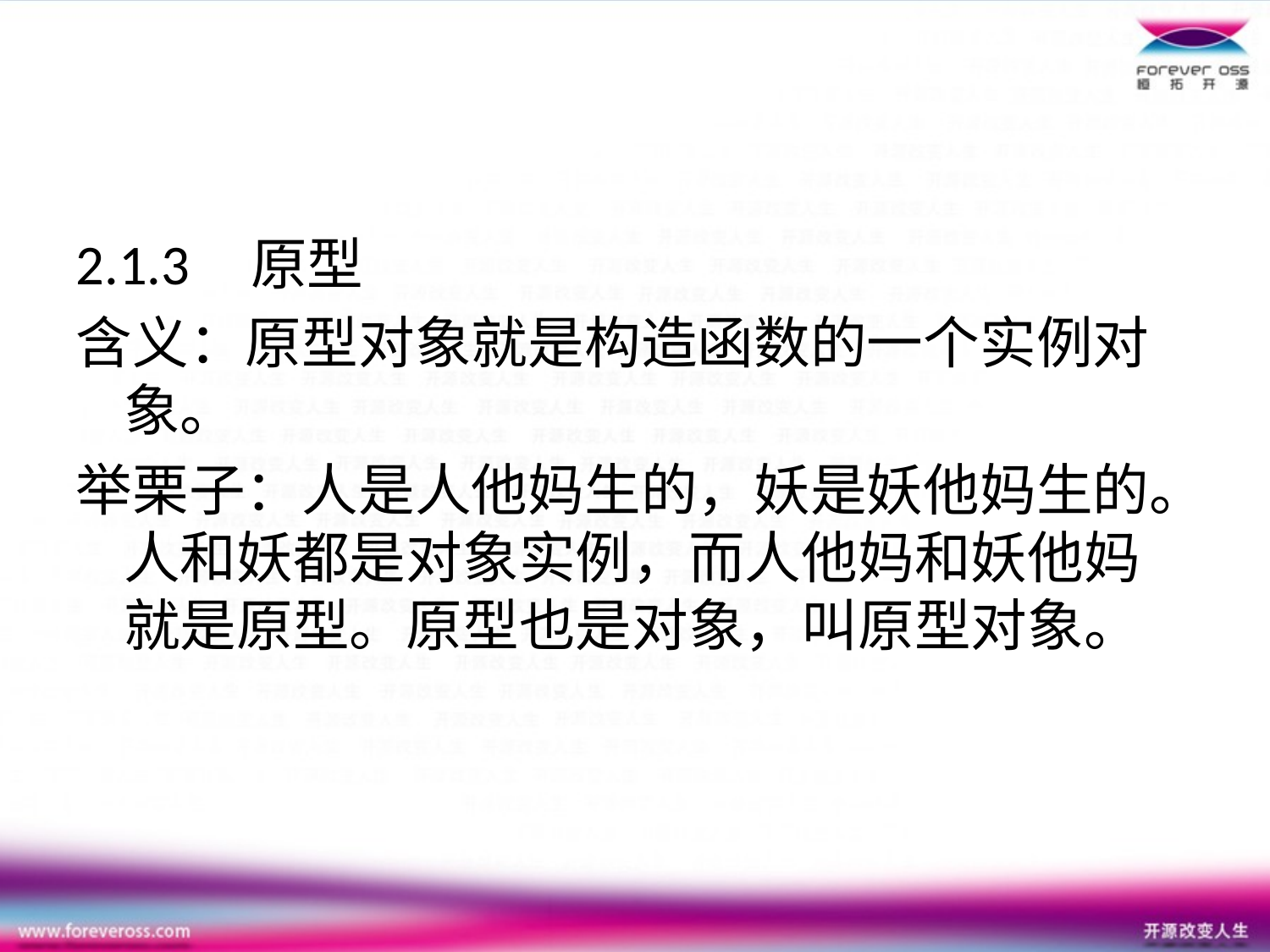

#
2.1.3	原型
含义：原型对象就是构造函数的一个实例对象。
举栗子：人是人他妈生的，妖是妖他妈生的。人和妖都是对象实例，而人他妈和妖他妈就是原型。原型也是对象，叫原型对象。